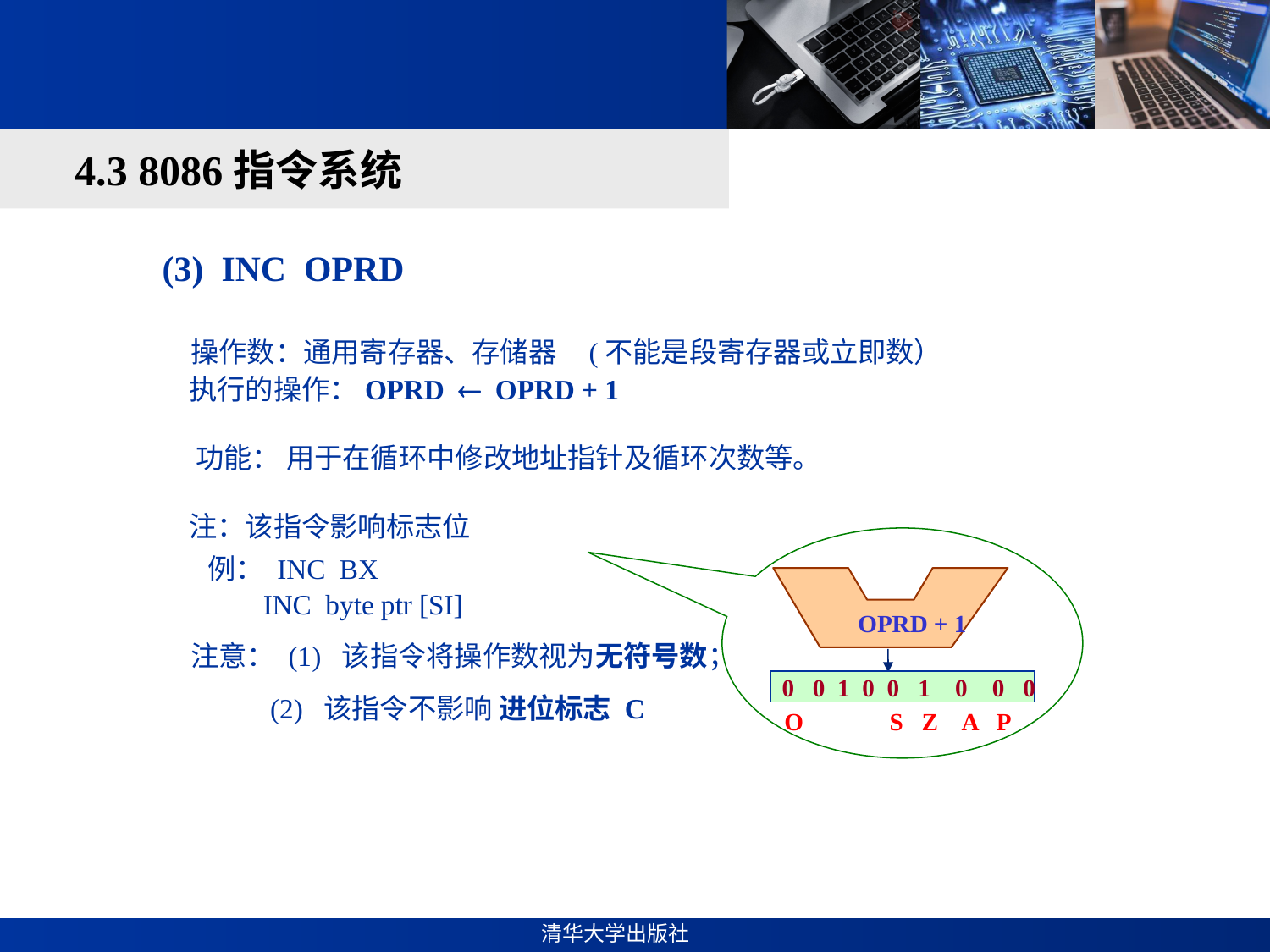

#
4.3 8086指令系统

  (3)  INC  OPRD
      操作数：通用寄存器、存储器    (不能是段寄存器或立即数）
      执行的操作：OPRD  ←  OPRD + 1

       功能： 用于在循环中修改地址指针及循环次数等。

      注：该指令影响标志位
       例： INC  BX
                 INC  byte ptr [SI]
      注意： (1)  该指令将操作数视为无符号数；
                  (2)  该指令不影响 进位标志 C

       OPRD + 1

0   0  1  0  0   1    0    0   0

     O              S   Z    A   P